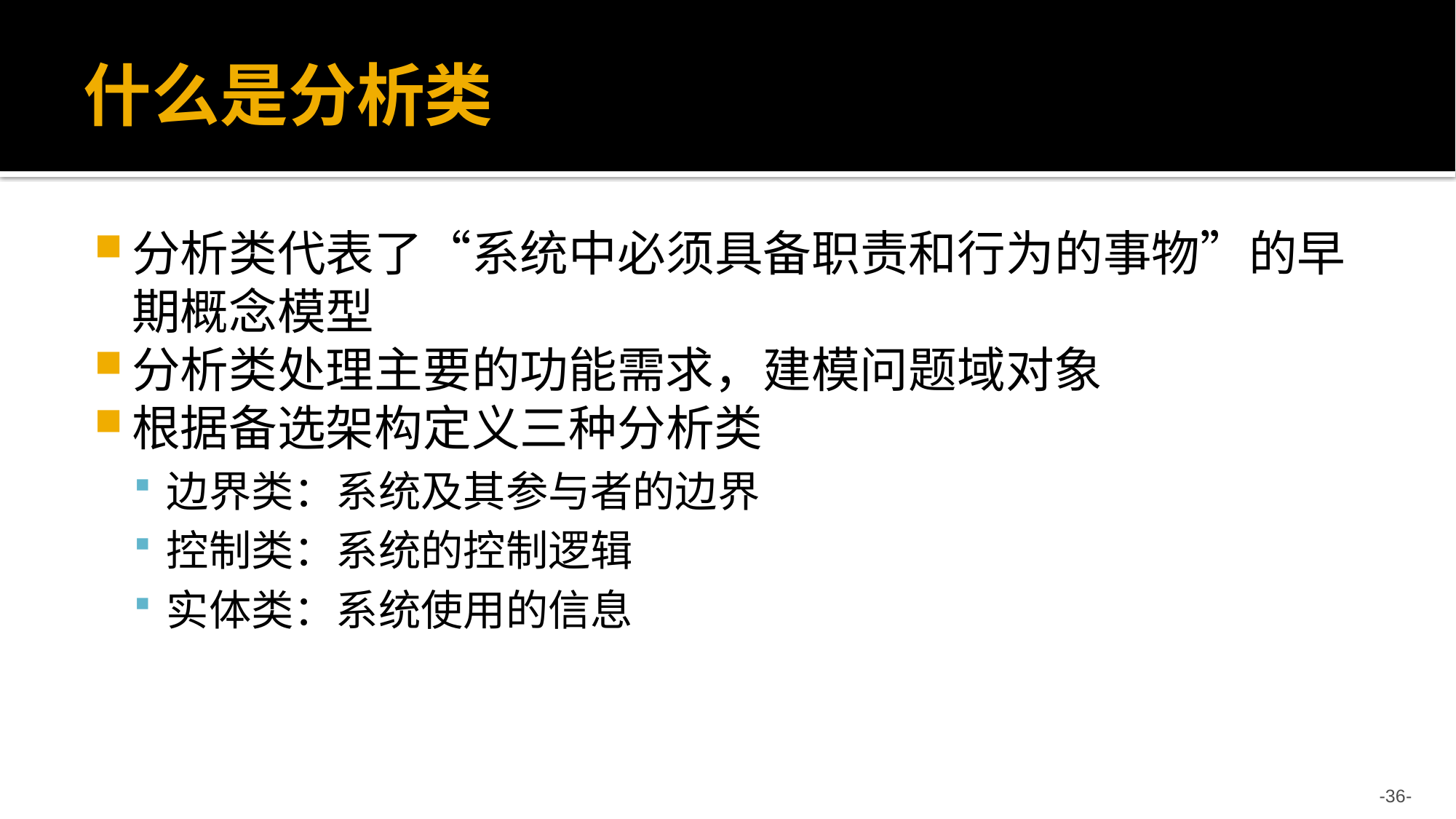

# 什么是分析类
分析类代表了“系统中必须具备职责和行为的事物”的早期概念模型
分析类处理主要的功能需求，建模问题域对象
根据备选架构定义三种分析类
边界类：系统及其参与者的边界
控制类：系统的控制逻辑
实体类：系统使用的信息
-36-